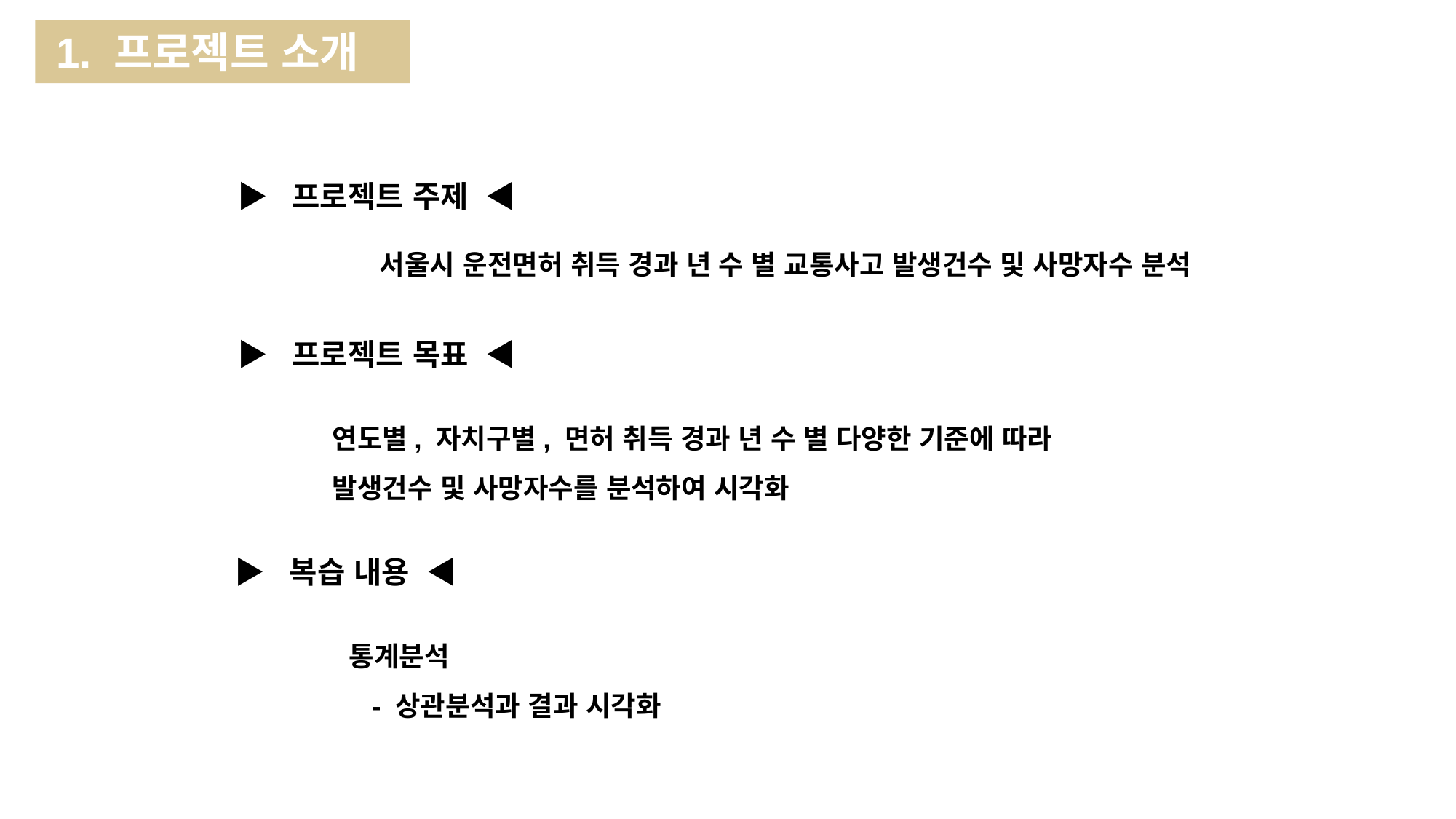

1. 프로젝트 소개

▶  프로젝트 주제  ◀
서울시 운전면허 취득 경과 년 수 별 교통사고 발생건수 및 사망자수 분석
▶  프로젝트 목표  ◀
연도별, 자치구별, 면허 취득 경과 년 수 별 다양한 기준에 따라 발생건수 및 사망자수를 분석하여 시각화
▶  복습 내용  ◀
통계분석
   - 상관분석과 결과 시각화